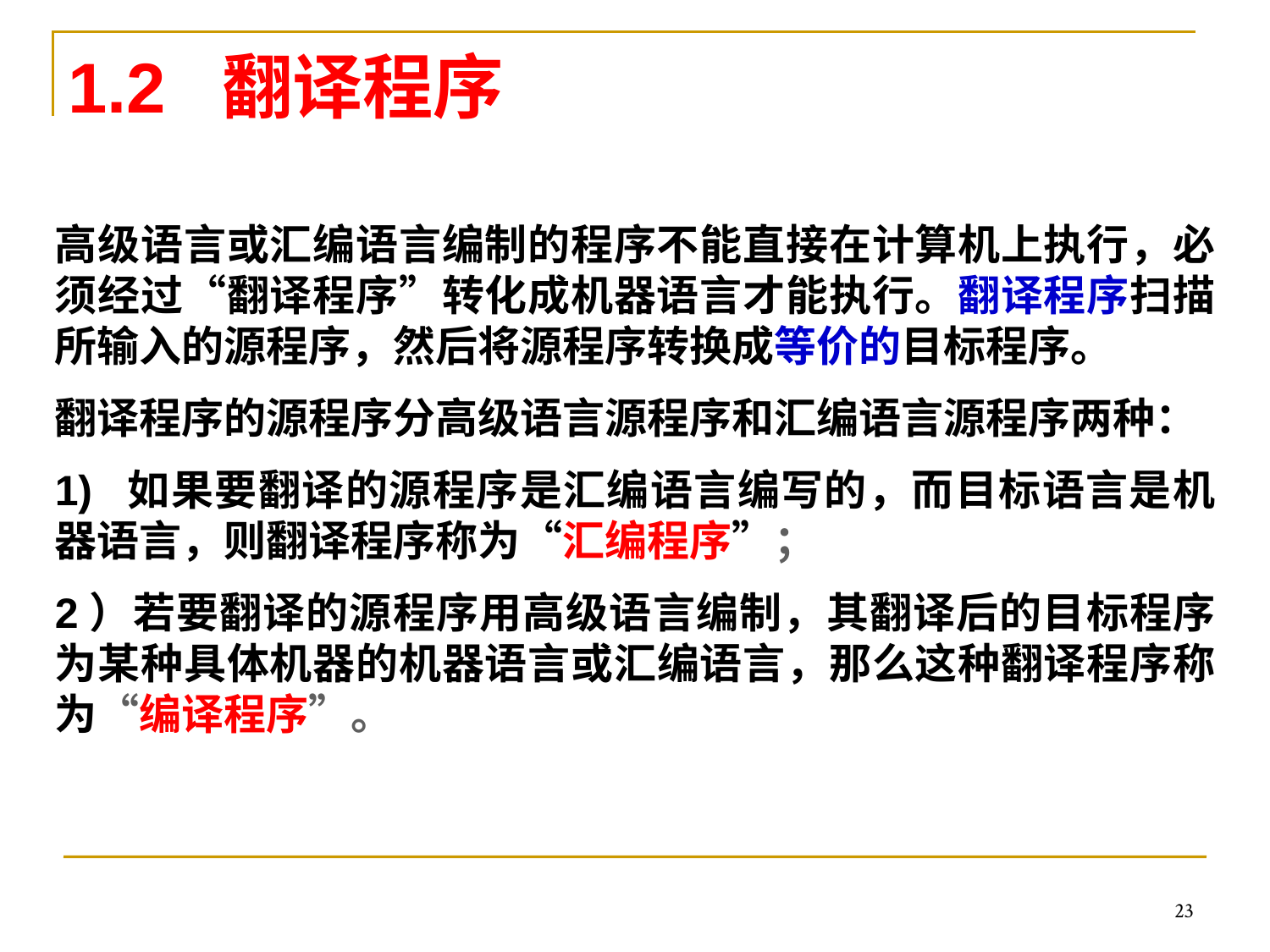

# 1.2  翻译程序
高级语言或汇编语言编制的程序不能直接在计算机上执行，必须经过“翻译程序”转化成机器语言才能执行。翻译程序扫描所输入的源程序，然后将源程序转换成等价的目标程序。
翻译程序的源程序分高级语言源程序和汇编语言源程序两种：
1)  如果要翻译的源程序是汇编语言编写的，而目标语言是机器语言，则翻译程序称为“汇编程序”；
2）若要翻译的源程序用高级语言编制，其翻译后的目标程序为某种具体机器的机器语言或汇编语言，那么这种翻译程序称为“编译程序”。
23